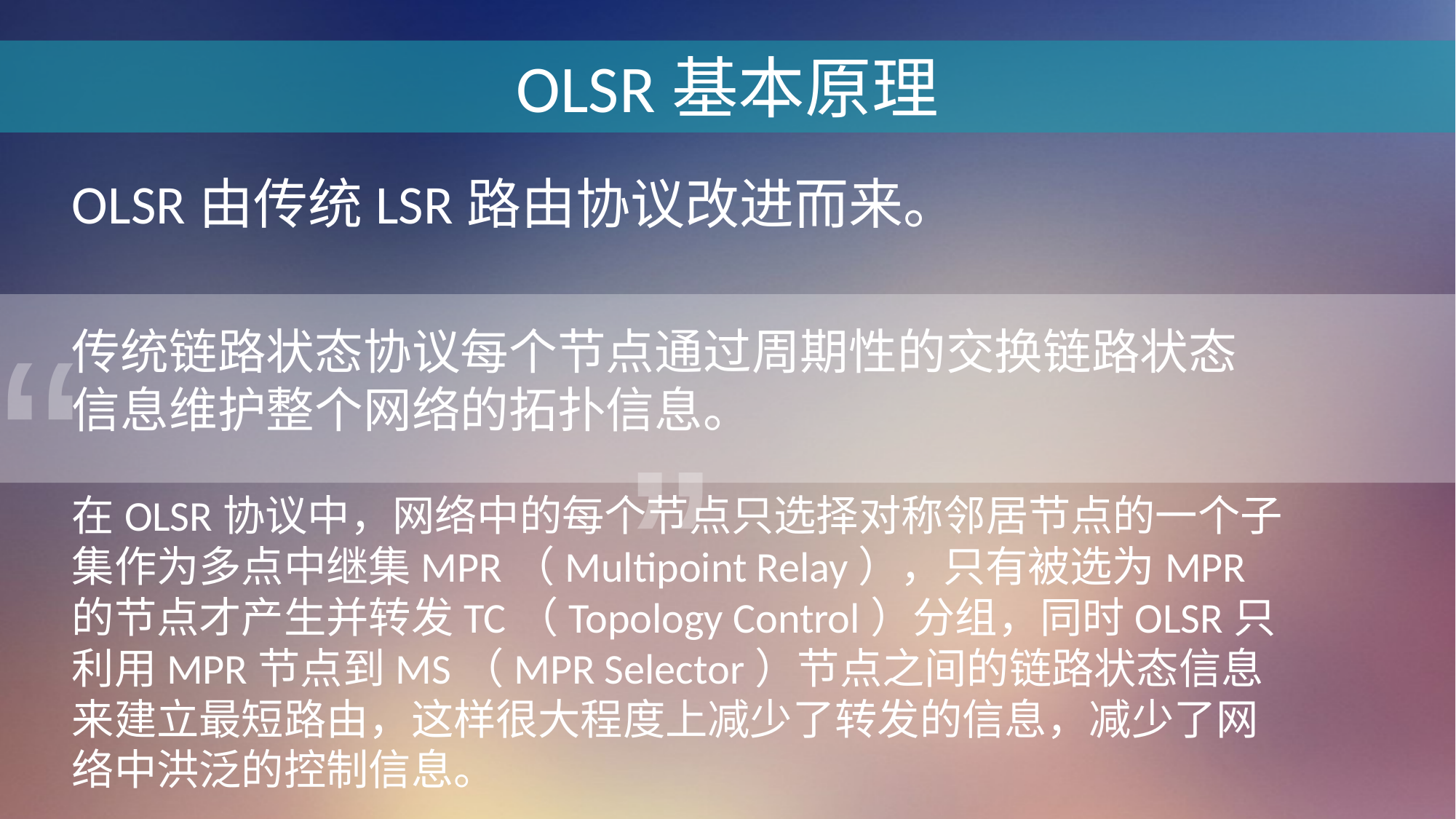

OLSR基本原理

OLSR由传统LSR路由协议改进而来。
“

传统链路状态协议每个节点通过周期性的交换链路状态信息维护整个网络的拓扑信息。

”
在OLSR协议中，网络中的每个节点只选择对称邻居节点的一个子集作为多点中继集MPR（Multipoint Relay），只有被选为MPR的节点才产生并转发TC（Topology Control）分组，同时OLSR只利用MPR节点到MS（MPR Selector）节点之间的链路状态信息来建立最短路由，这样很大程度上减少了转发的信息，减少了网络中洪泛的控制信息。